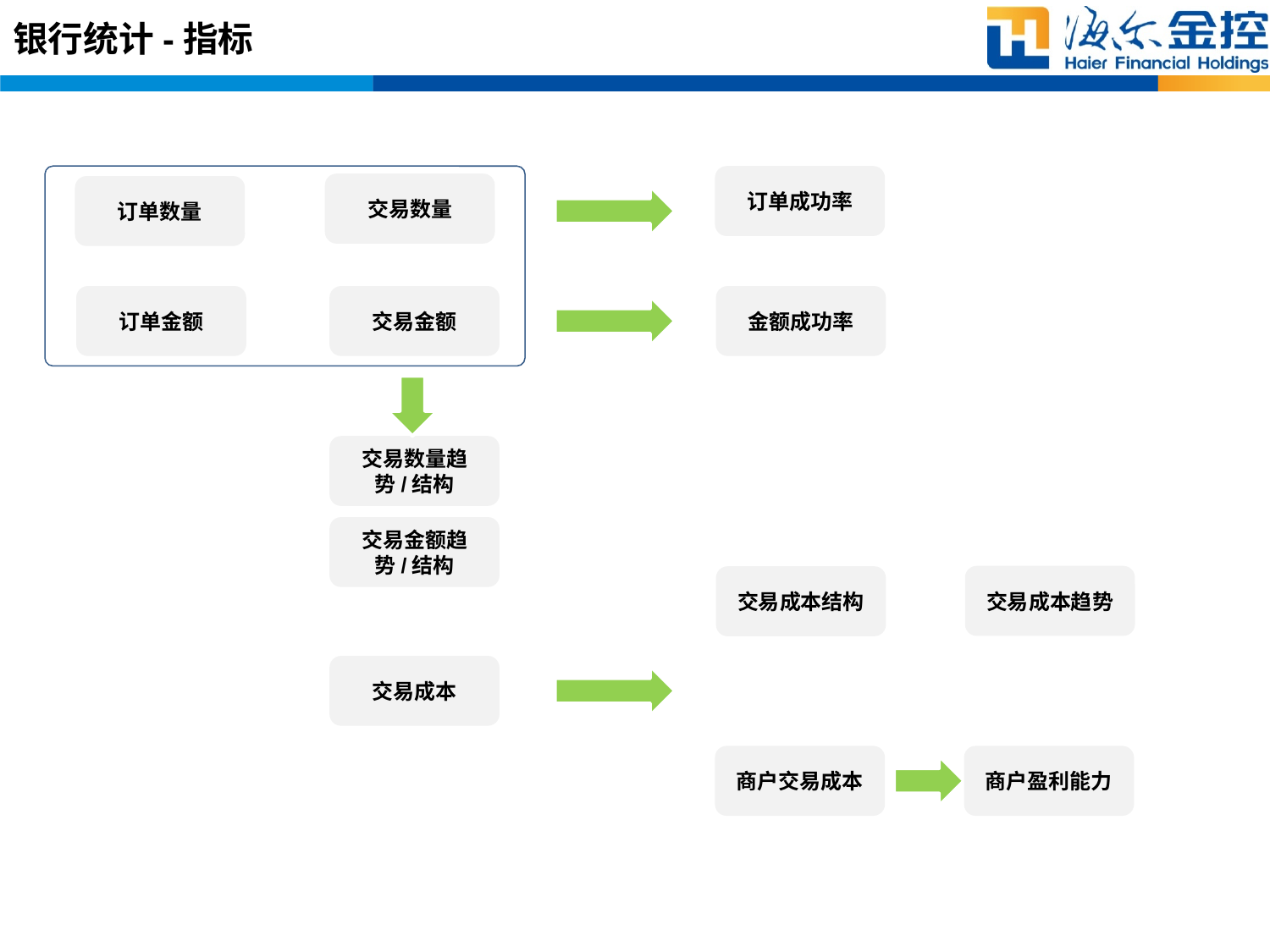

# 银行统计-指标

订单成功率
交易数量
订单数量

订单金额
交易金额
金额成功率

交易数量趋势/结构
交易金额趋势/结构
交易成本趋势
交易成本结构
交易成本

商户交易成本
商户盈利能力